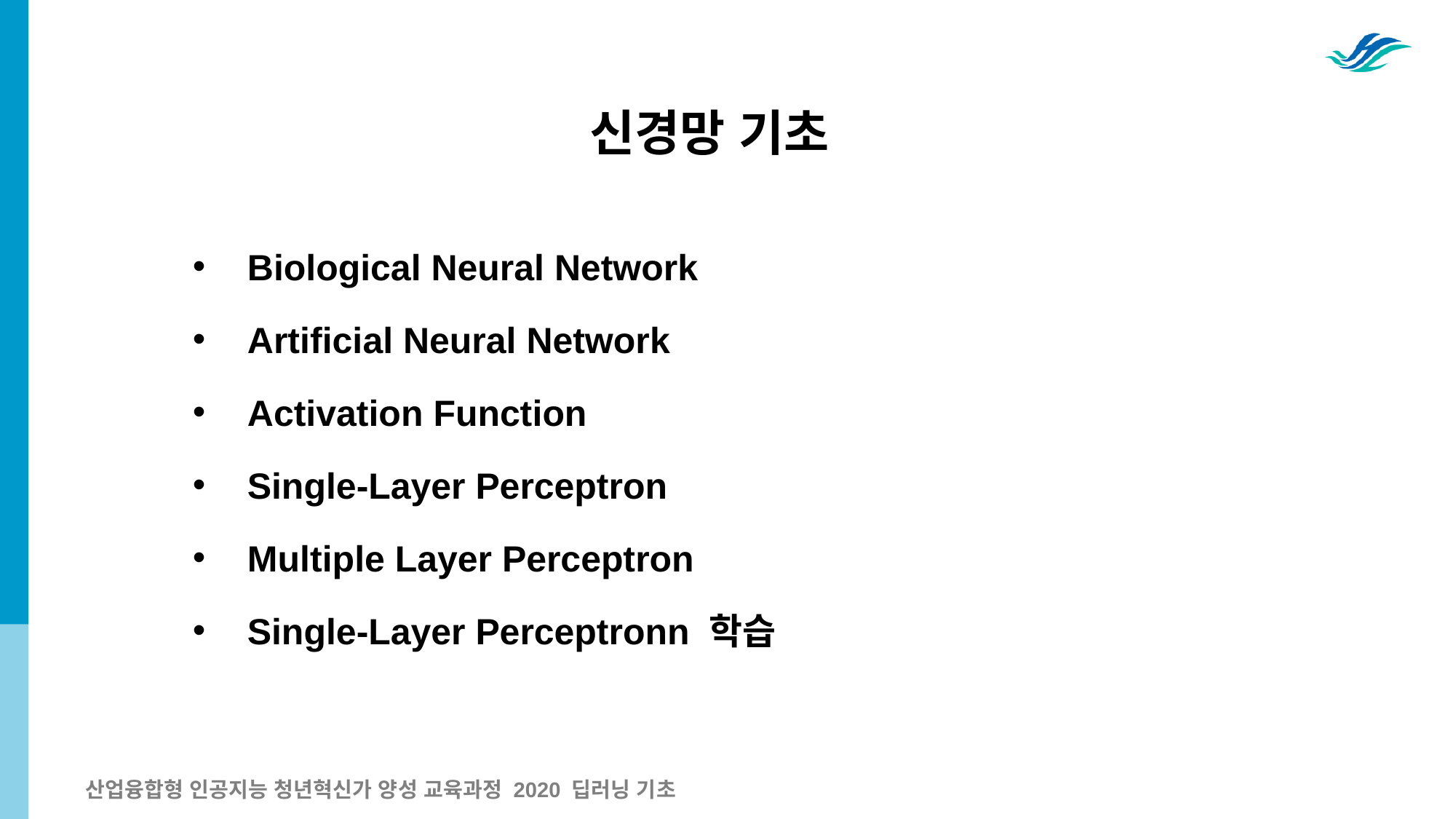

# 신경망 기초
Biological Neural Network
Artificial Neural Network
Activation Function
Single-Layer Perceptron
Multiple Layer Perceptron
Single-Layer Perceptronn 학습

산업융합형 인공지능 청년혁신가 양성 교육과정 2020 딥러닝 기초